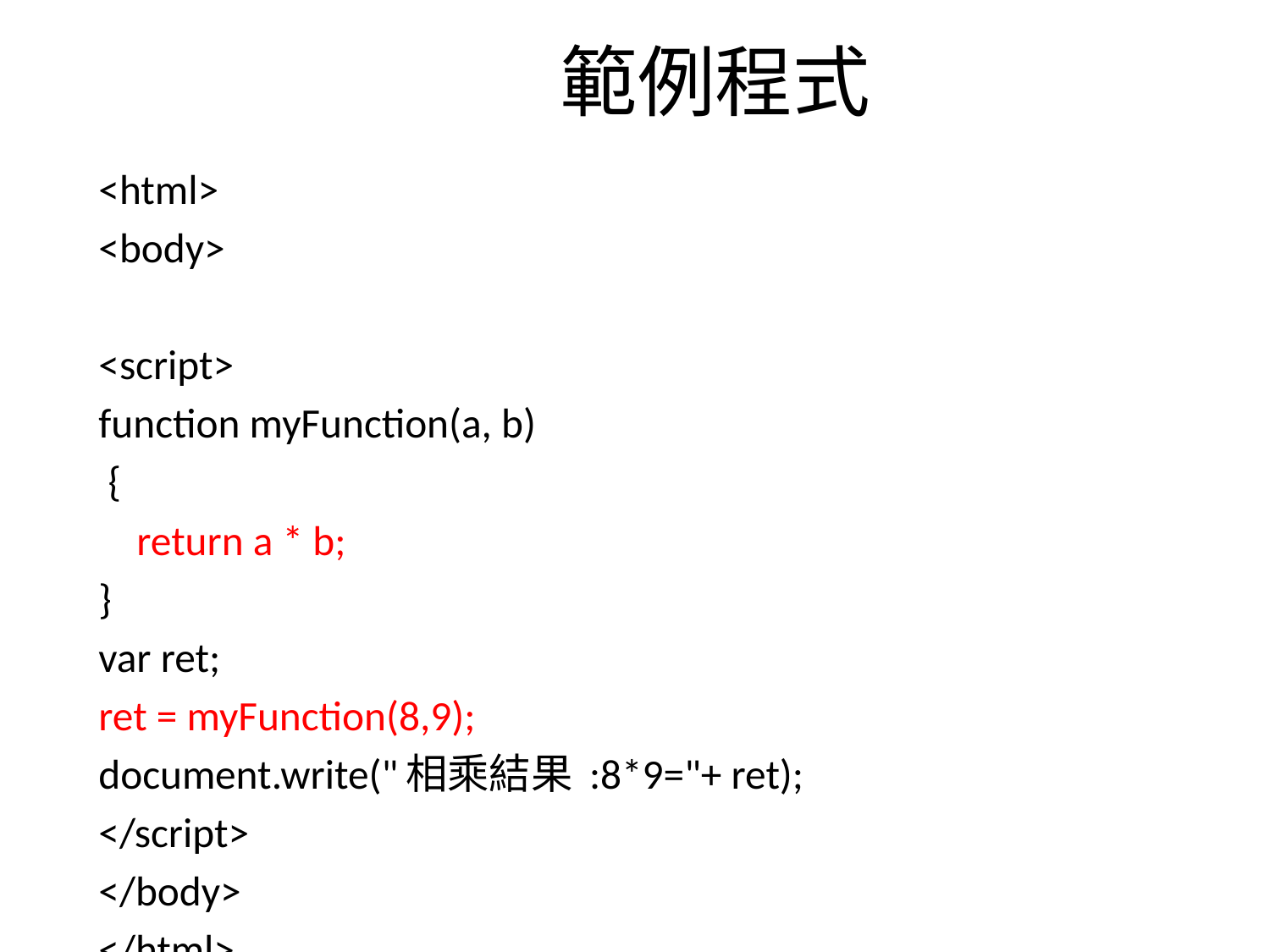

# 範例程式
<html>
<body>

<script>
function myFunction(a, b)
 {
    return a * b;
}
var ret;
ret = myFunction(8,9);
document.write("相乘結果 :8*9="+ ret);
</script>
</body>
</html>